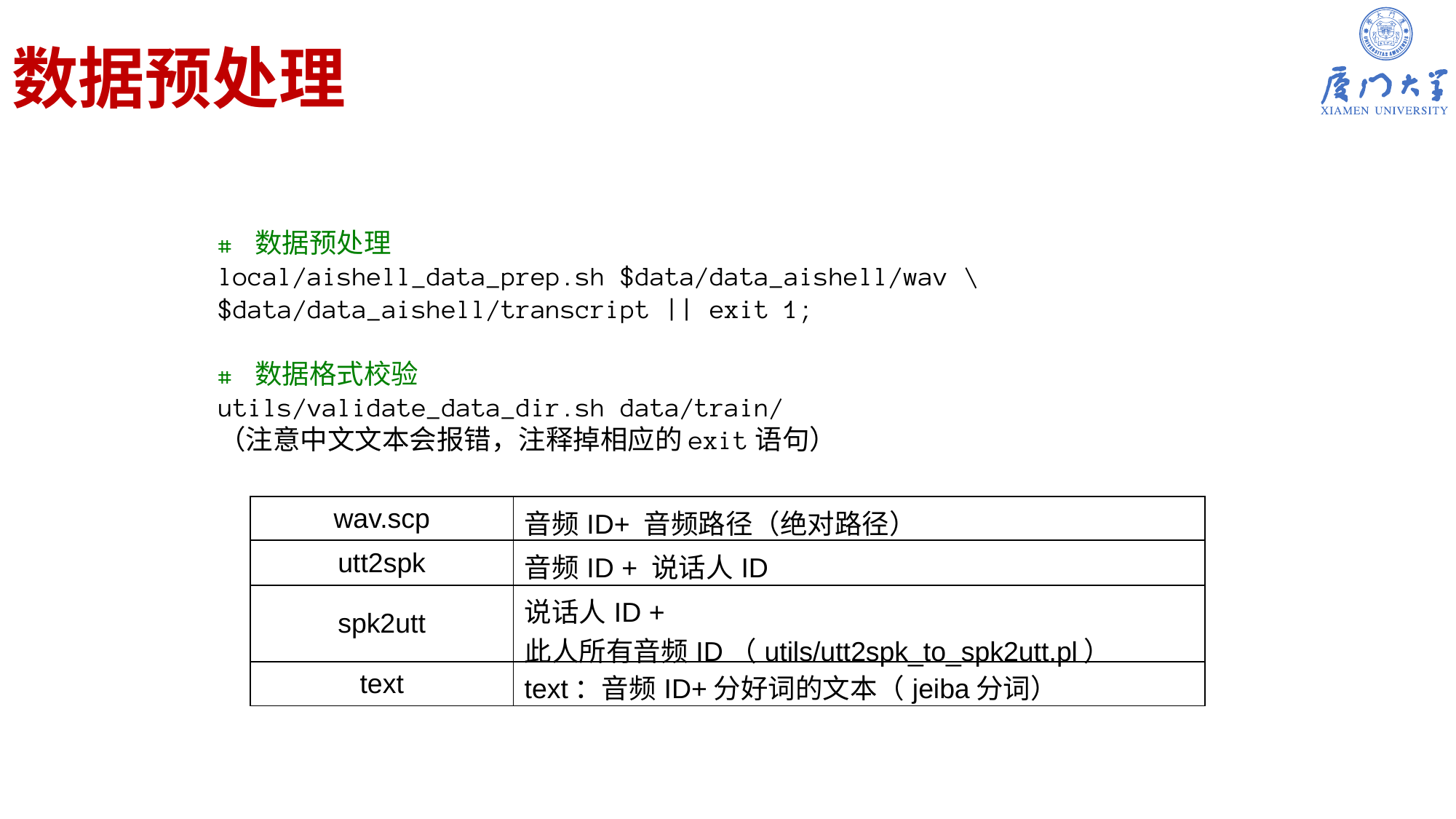

# 数据预处理
# 数据预处理
local/aishell_data_prep.sh $data/data_aishell/wav \ 	$data/data_aishell/transcript || exit 1;

# 数据格式校验
utils/validate_data_dir.sh data/train/
（注意中文文本会报错，注释掉相应的exit语句）
| wav.scp | 音频ID+ 音频路径（绝对路径） |
| --- | --- |
| utt2spk | 音频ID + 说话人ID |
| spk2utt | 说话人ID + 此人所有音频ID（utils/utt2spk\_to\_spk2utt.pl） |
| text | text：音频ID+分好词的文本（jeiba分词） |